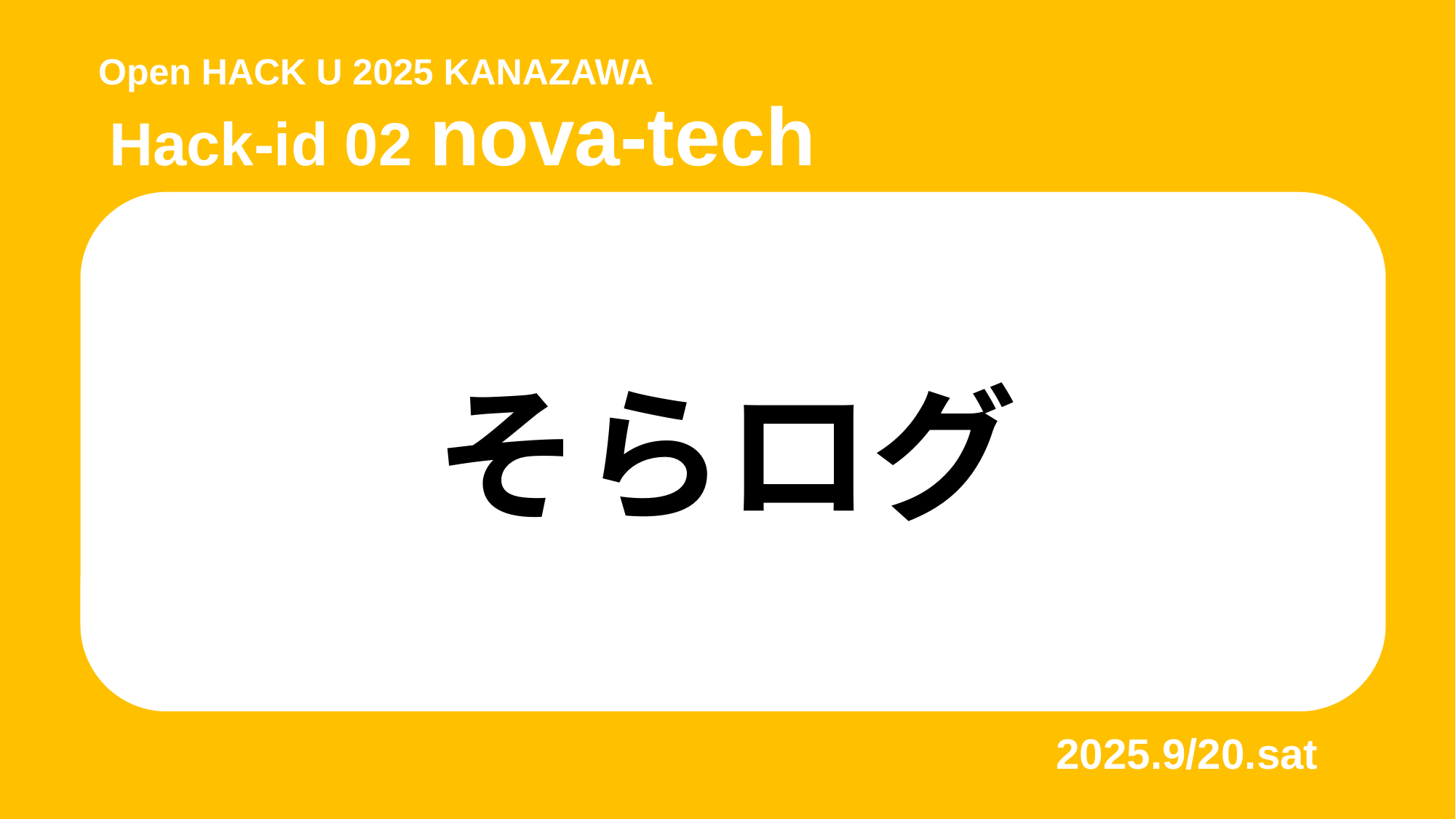

Open HACK U 2025 KANAZAWA
Hack-id 02 nova-tech

そらログ
2025.9/20.sat